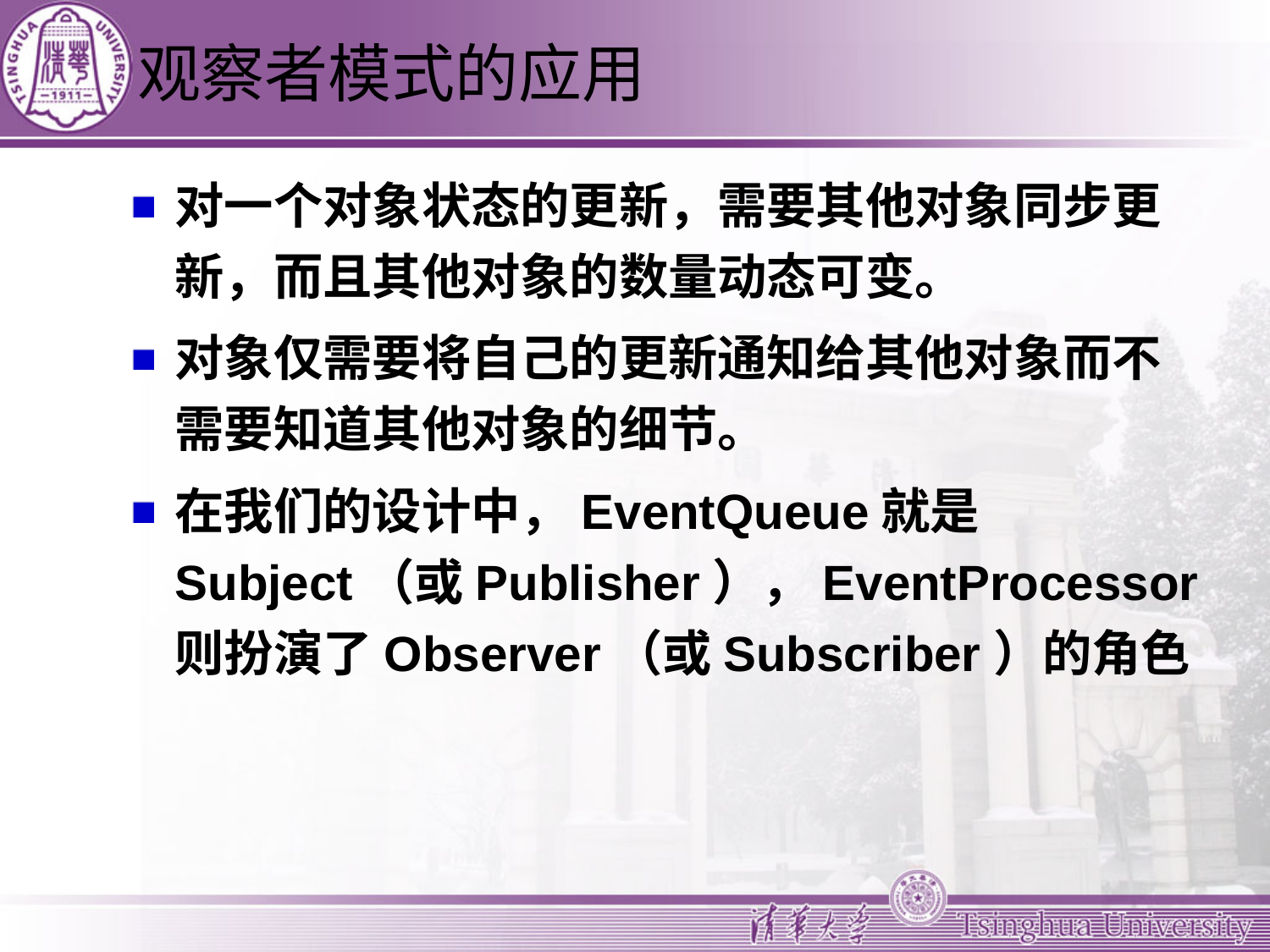

# 观察者模式的应用
对一个对象状态的更新，需要其他对象同步更新，而且其他对象的数量动态可变。
对象仅需要将自己的更新通知给其他对象而不需要知道其他对象的细节。
在我们的设计中，EventQueue就是Subject（或Publisher），EventProcessor则扮演了Observer（或Subscriber）的角色